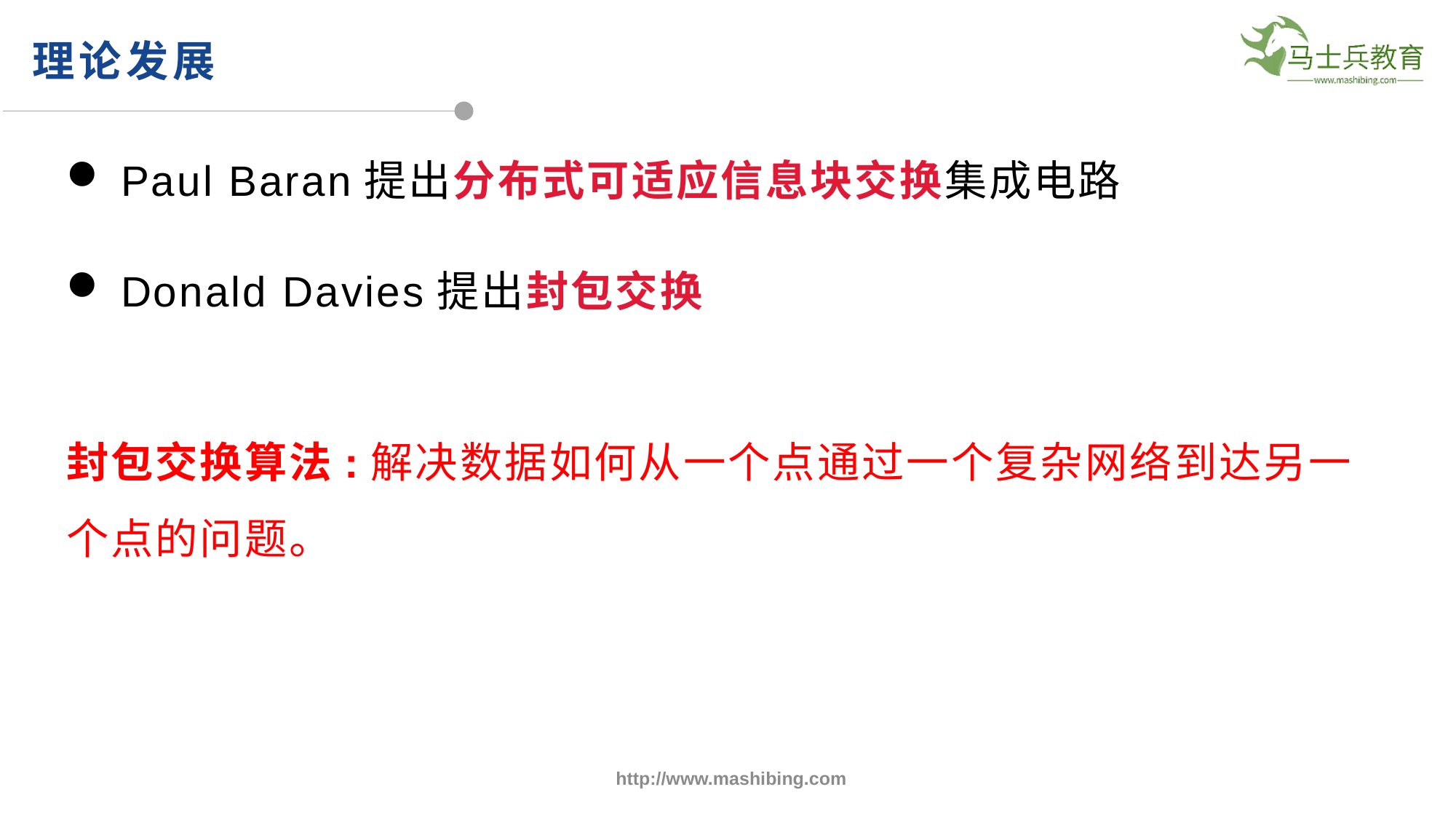

# 理论发展
Paul Baran提出分布式可适应信息块交换集成电路
Donald Davies提出封包交换

封包交换算法:解决数据如何从一个点通过一个复杂网络到达另一个点的问题。